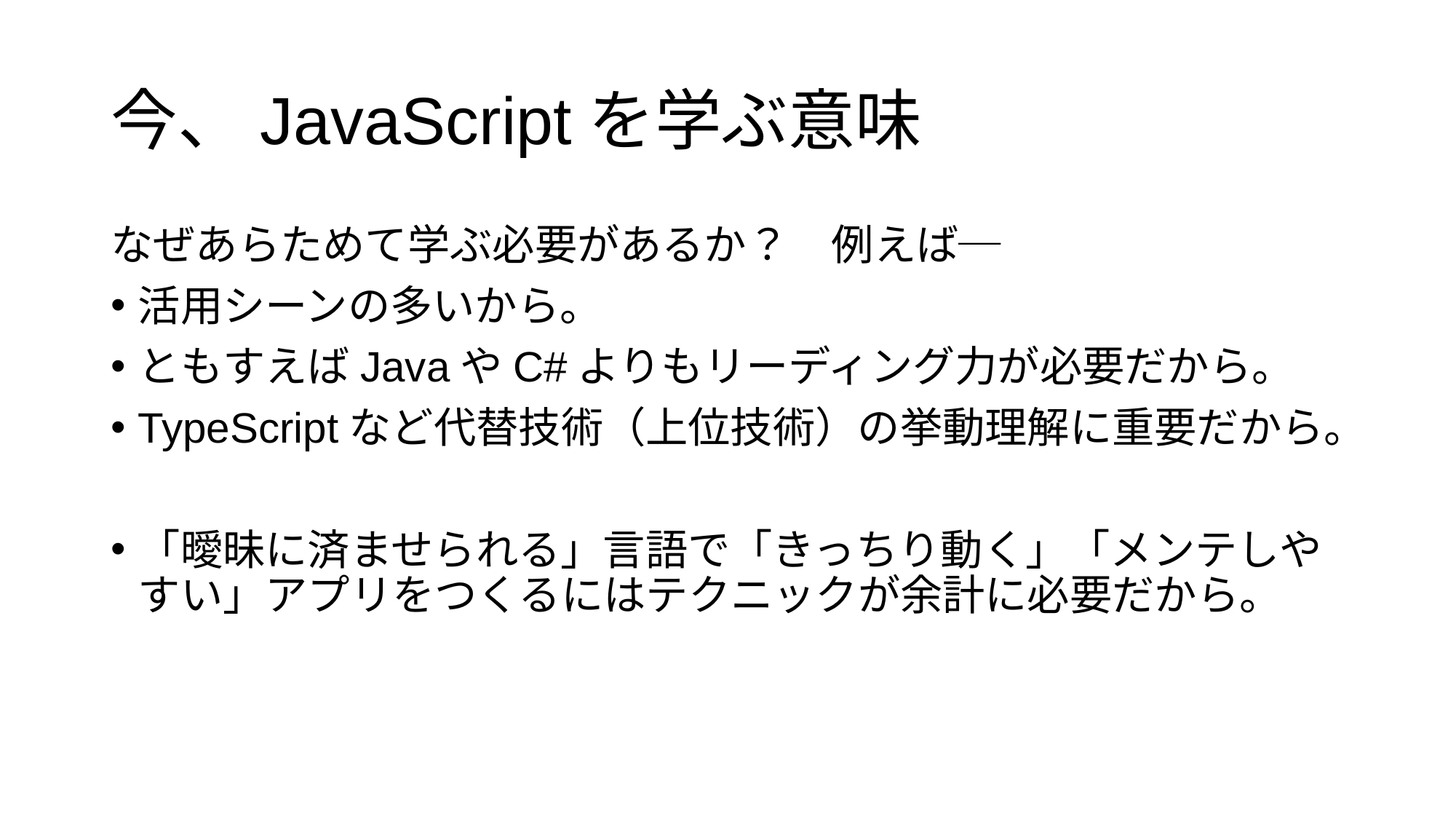

# 今、JavaScriptを学ぶ意味
なぜあらためて学ぶ必要があるか？　例えば─
活用シーンの多いから。
ともすえばJavaやC#よりもリーディング力が必要だから。
TypeScriptなど代替技術（上位技術）の挙動理解に重要だから。

「曖昧に済ませられる」言語で「きっちり動く」「メンテしやすい」アプリをつくるにはテクニックが余計に必要だから。